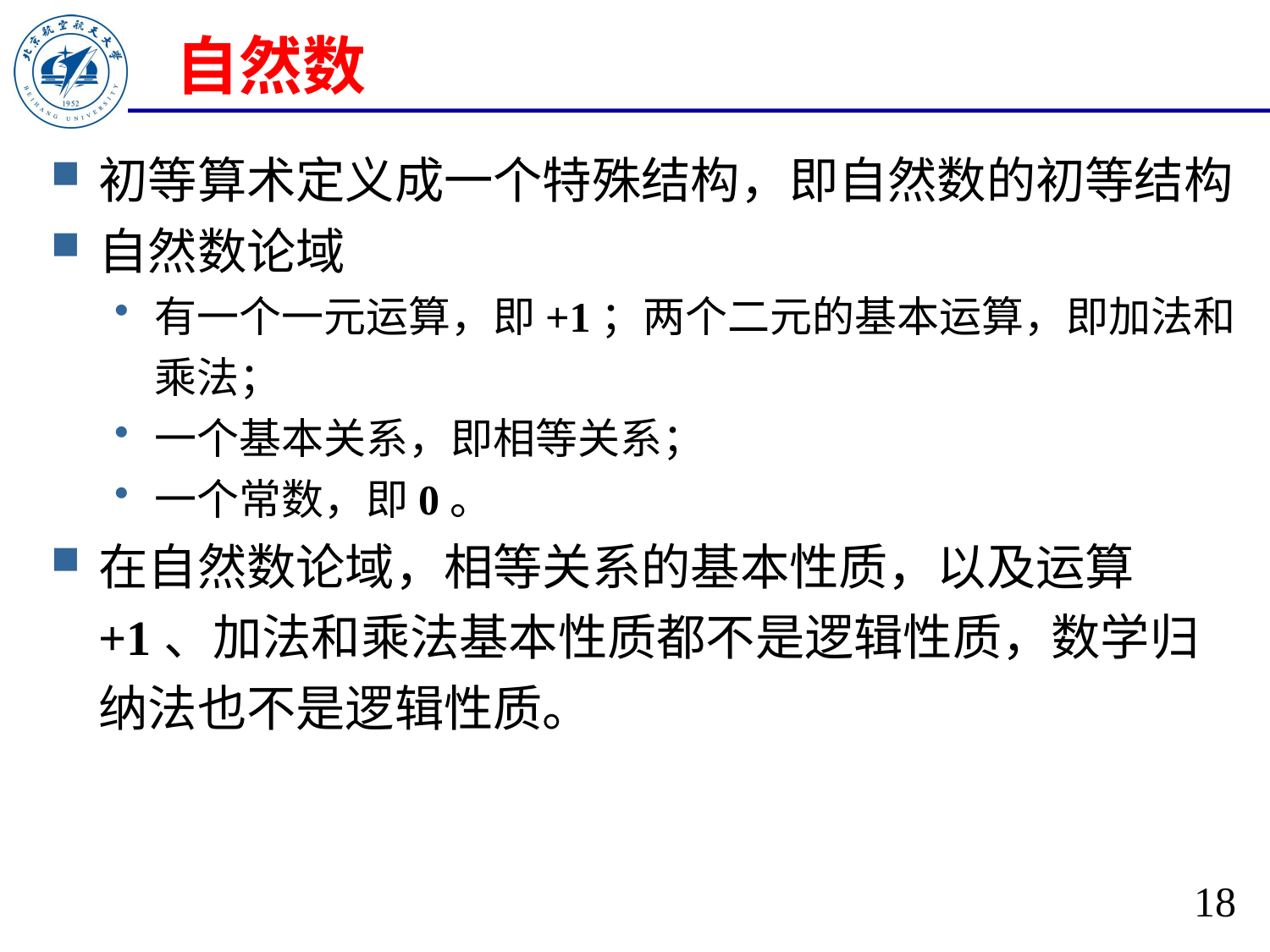

# 自然数
初等算术定义成一个特殊结构，即自然数的初等结构
自然数论域
有一个一元运算，即+1；两个二元的基本运算，即加法和乘法；
一个基本关系，即相等关系；
一个常数，即0。
在自然数论域，相等关系的基本性质，以及运算+1、加法和乘法基本性质都不是逻辑性质，数学归纳法也不是逻辑性质。